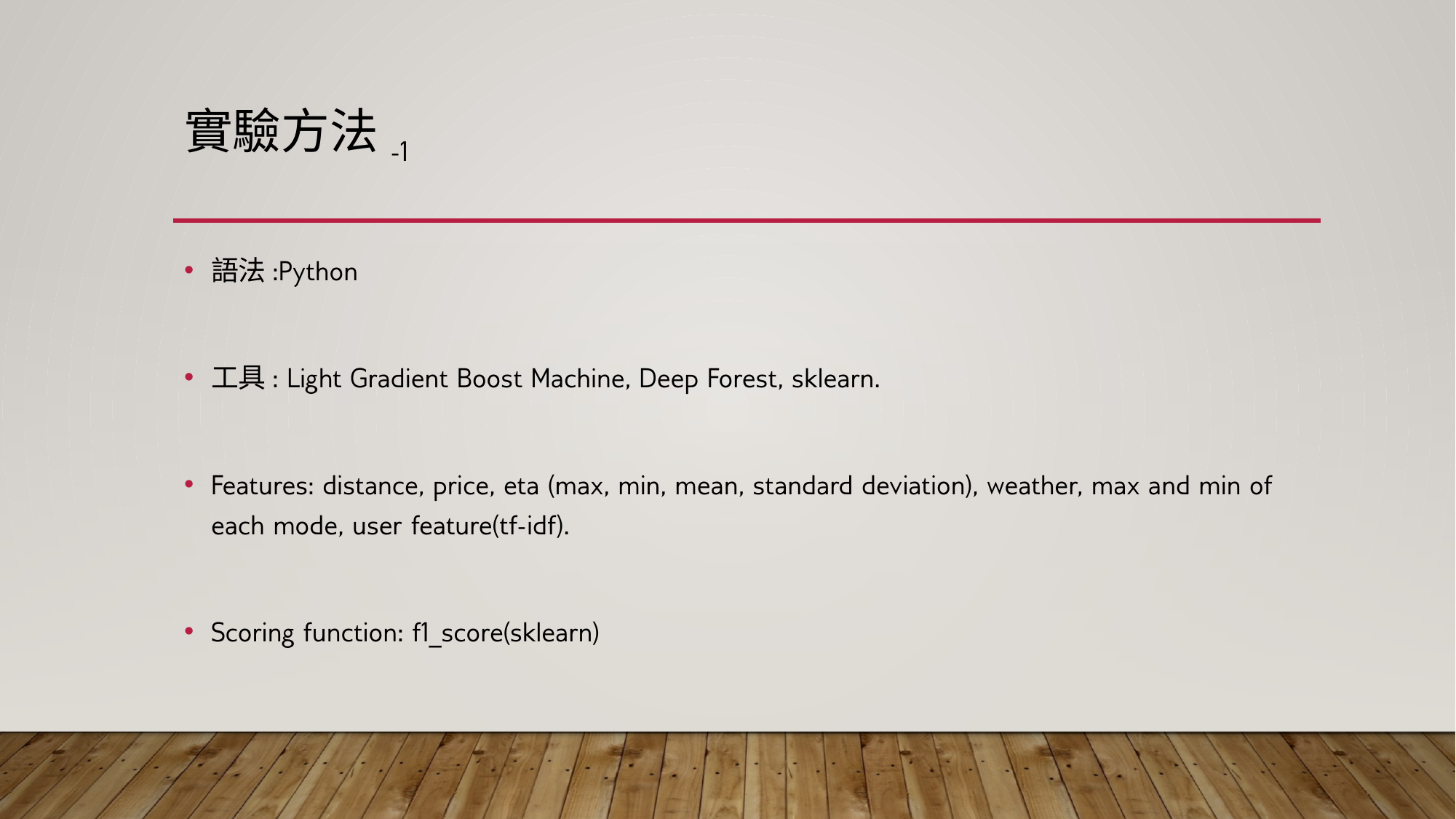

# 實驗方法-1
語法:Python

工具: Light Gradient Boost Machine, Deep Forest, sklearn.

Features: distance, price, eta (max, min, mean, standard deviation), weather, max and min of each mode, user feature(tf-idf).

Scoring function: f1_score(sklearn)